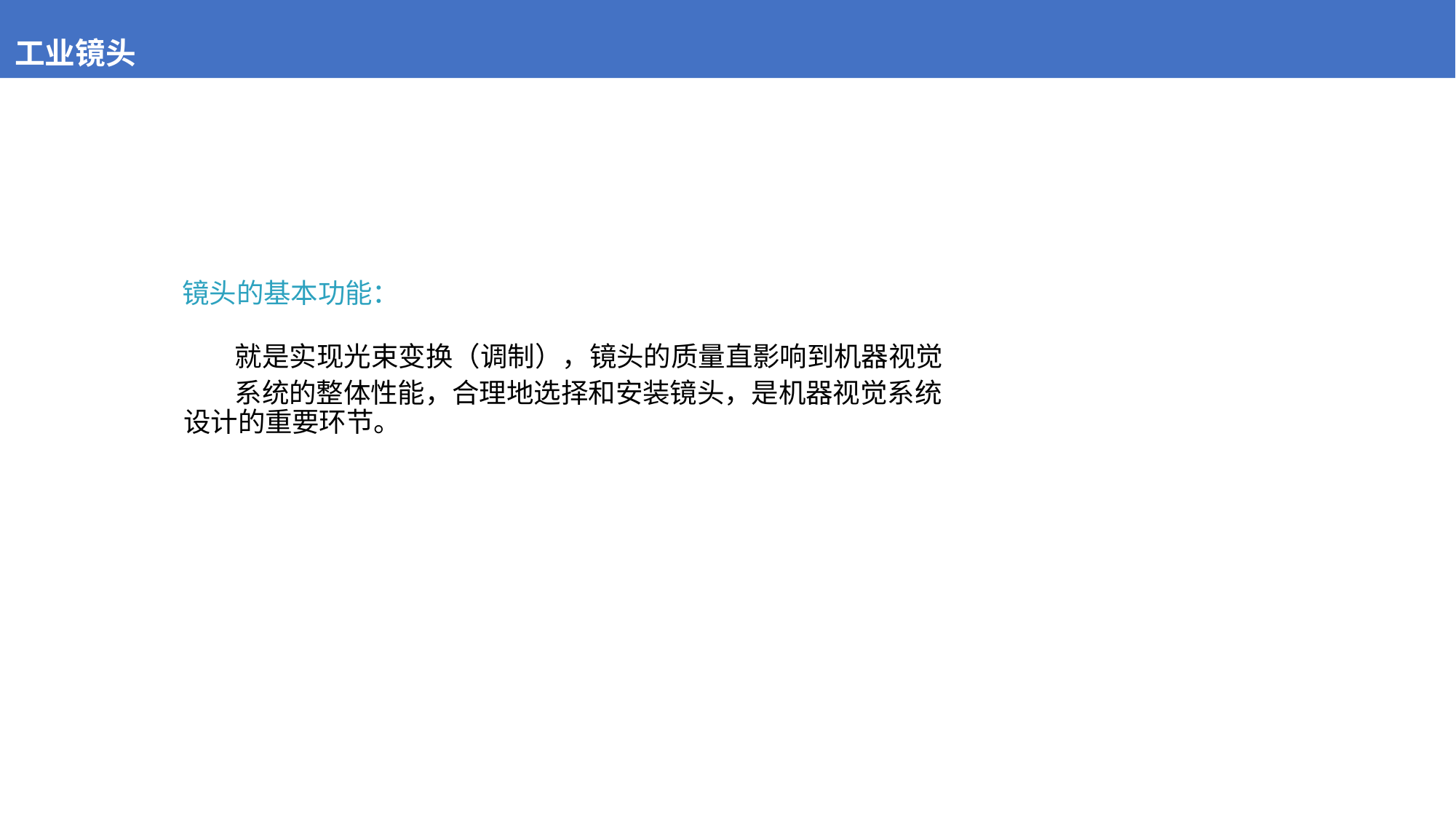

# 工业镜头
镜头的基本功能：

就是实现光束变换（调制），镜头的质量直影响到机器视觉
系统的整体性能，合理地选择和安装镜头，是机器视觉系统设计的重要环节。